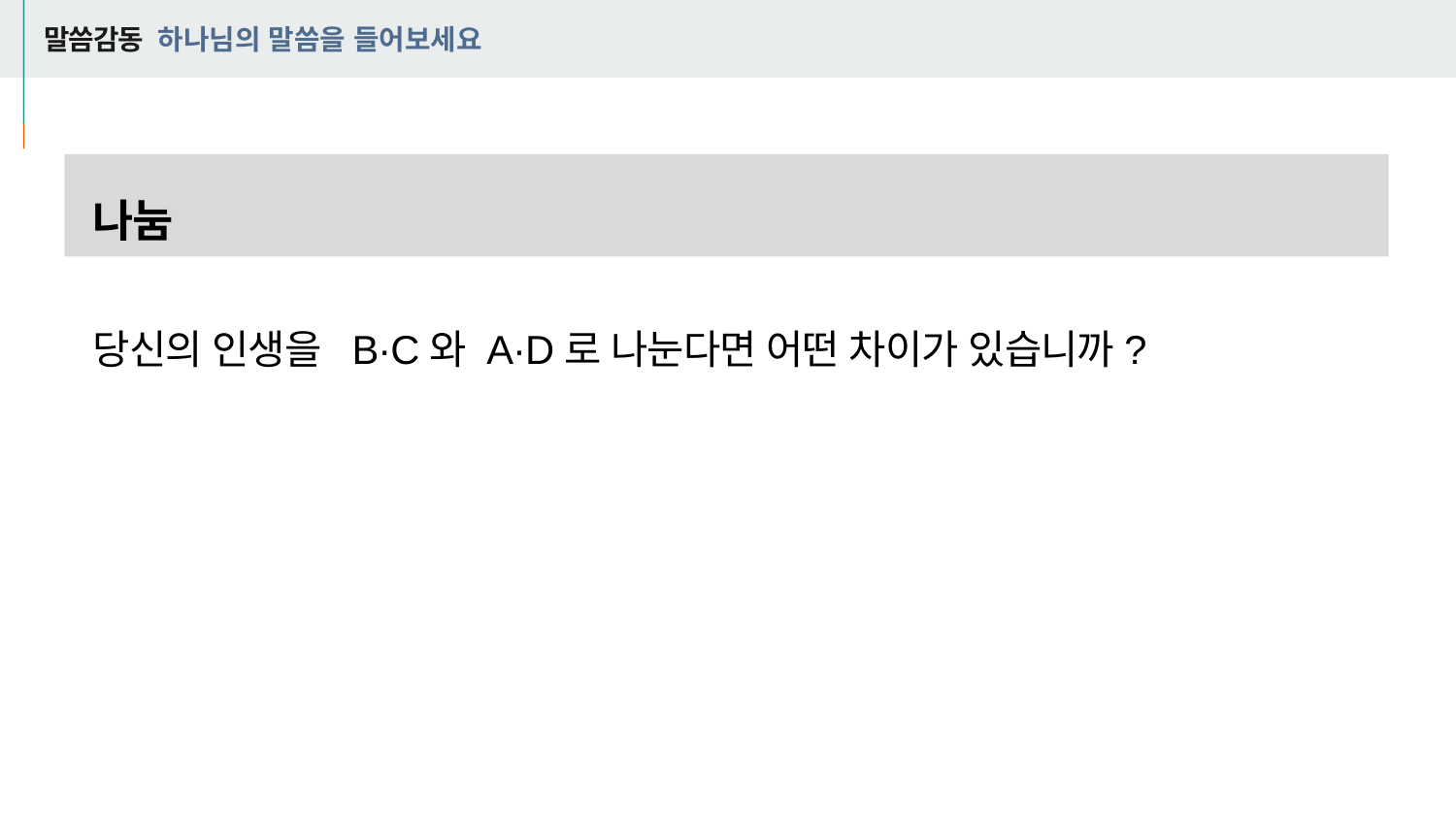

# 말씀감동  하나님의 말씀을 들어보세요
나눔
당신의 인생을  B·C와 A·D로 나눈다면 어떤 차이가 있습니까?